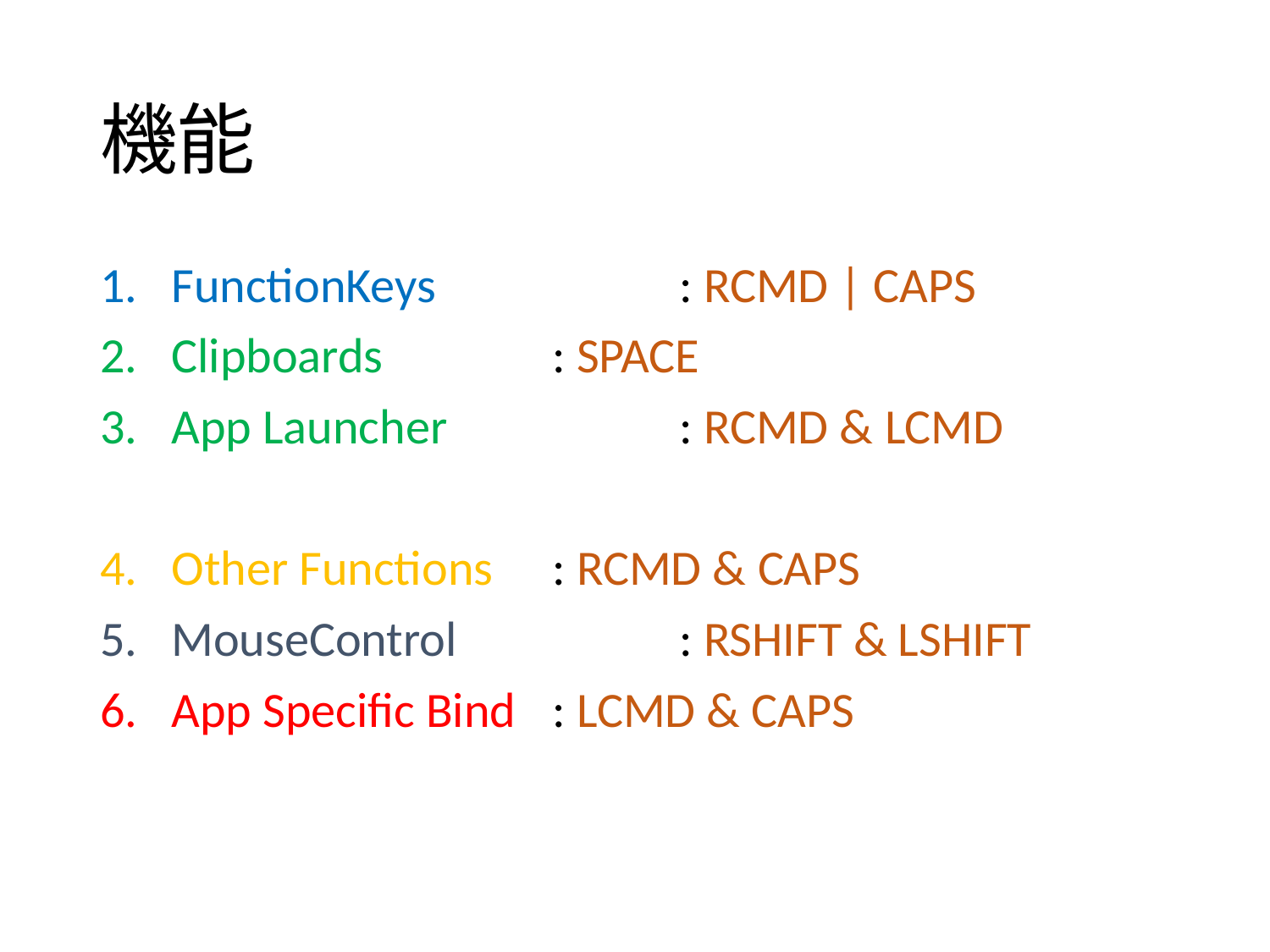

# 機能
FunctionKeys 		: RCMD | CAPS
Clipboards 		: SPACE
App Launcher		: RCMD & LCMD

Other Functions 	: RCMD & CAPS
MouseControl 		: RSHIFT & LSHIFT
App Specific Bind	: LCMD & CAPS